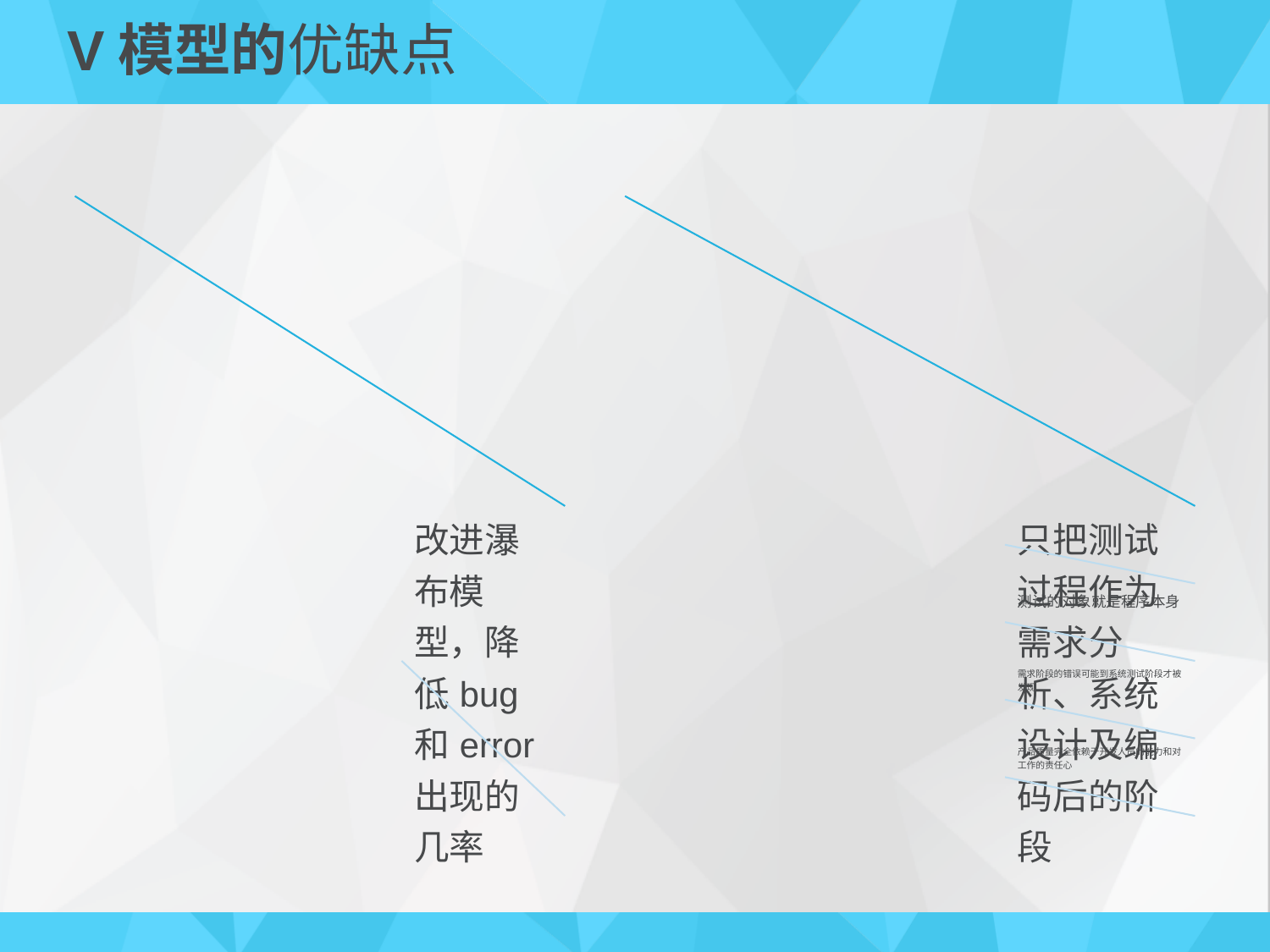

# V模型的优缺点
改进瀑布模型，降低bug和error出现的几率
缺点
测试的对象就是程序本身
需求阶段的错误可能到系统测试阶段才被发现
产品质量完全依赖于开发人员的能力和对工作的责任心